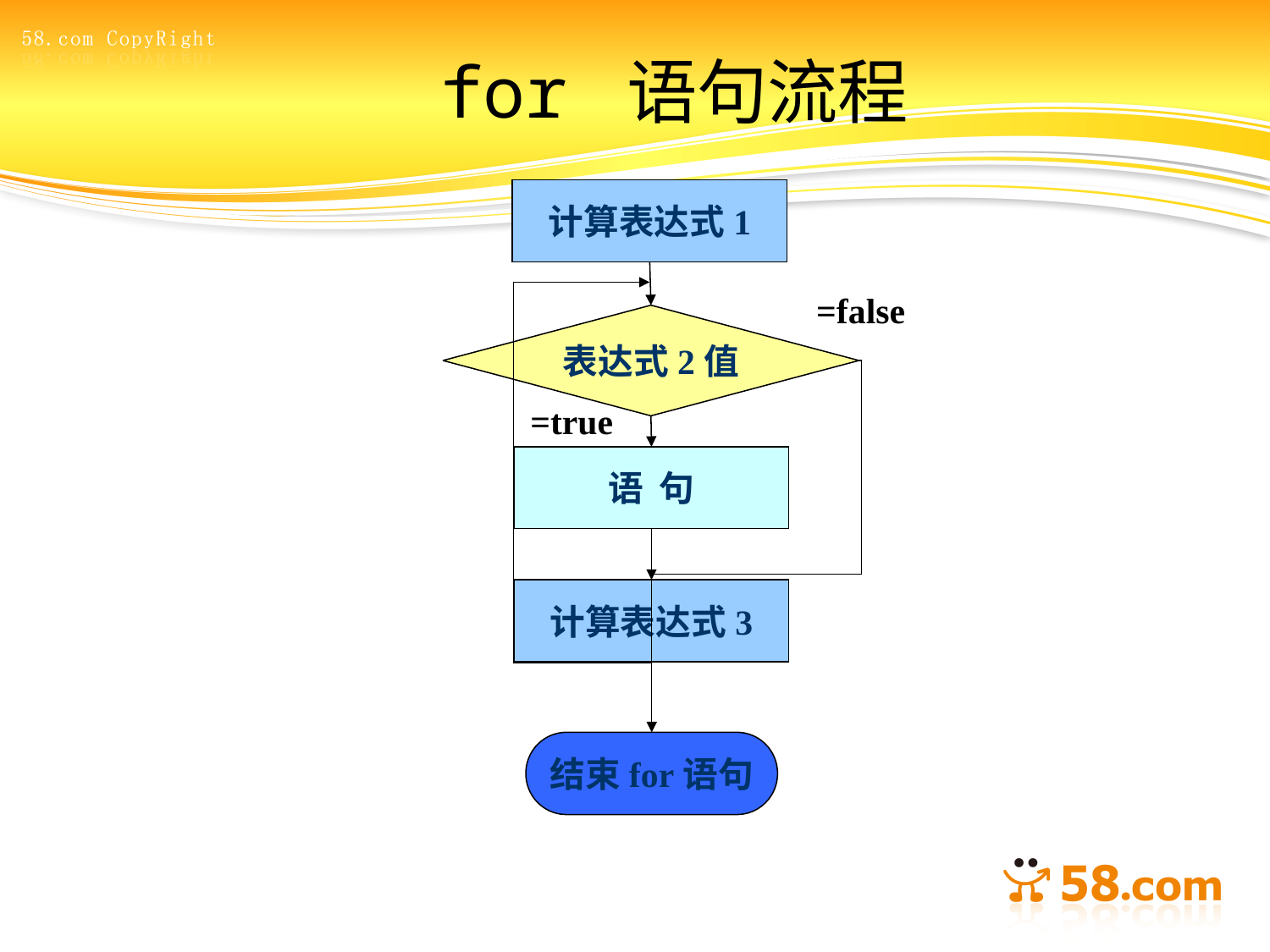

# for 语句流程
计算表达式1

=false
表达式2值
=true
语  句
计算表达式3

结束for语句